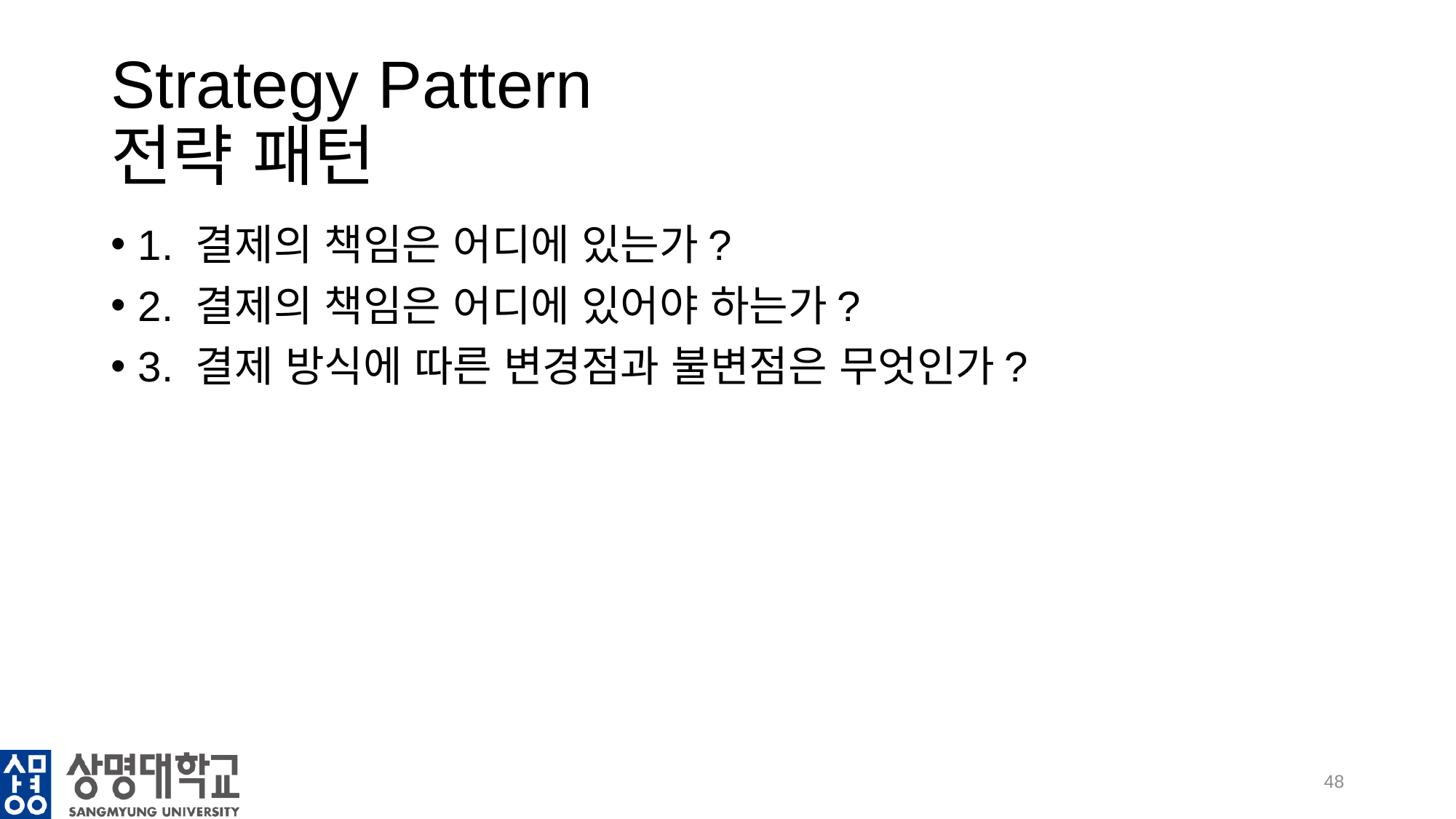

# Strategy Pattern 전략 패턴
1. 결제의 책임은 어디에 있는가?
2. 결제의 책임은 어디에 있어야 하는가?
3. 결제 방식에 따른 변경점과 불변점은 무엇인가?
48